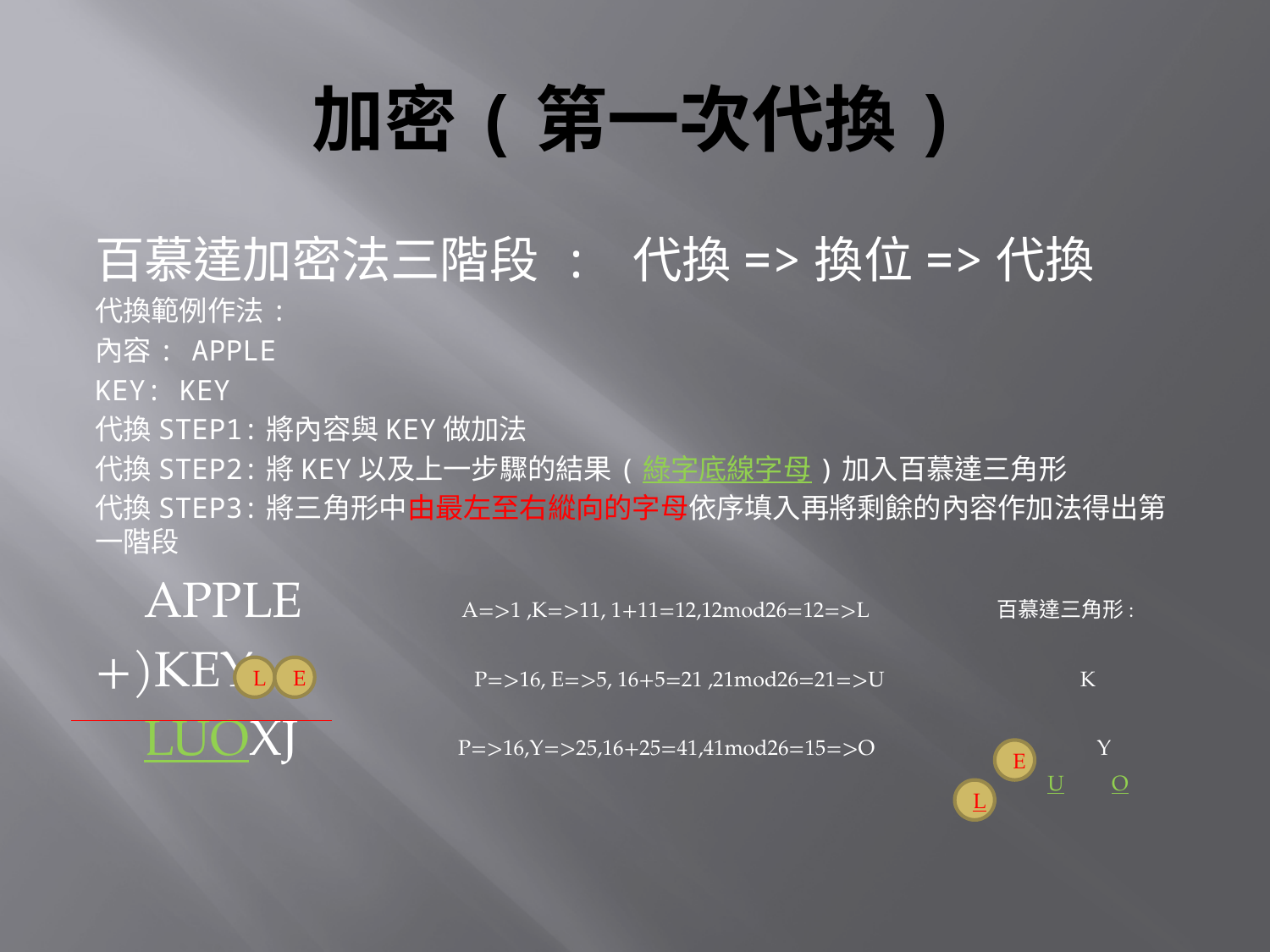

# 加密(第一次代換)
百慕達加密法三階段 : 代換=>換位=>代換
代換範例作法:
內容: APPLE
KEY: KEY
代換STEP1:將內容與KEY做加法
代換STEP2:將KEY以及上一步驟的結果(綠字底線字母)加入百慕達三角形
代換STEP3:將三角形中由最左至右縱向的字母依序填入再將剩餘的內容作加法得出第一階段
    APPLE             A=>1 ,K=>11, 1+11=12,12mod26=12=>L                       百慕達三角形:
+)KEY                  P=>16, E=>5, 16+5=21 ,21mod26=21=>U                                     K
    LUOXJ             P=>16,Y=>25,16+25=41,41mod26=15=>O                                          Y
                                                                                                                                                                                    U         O
L
E
E
L